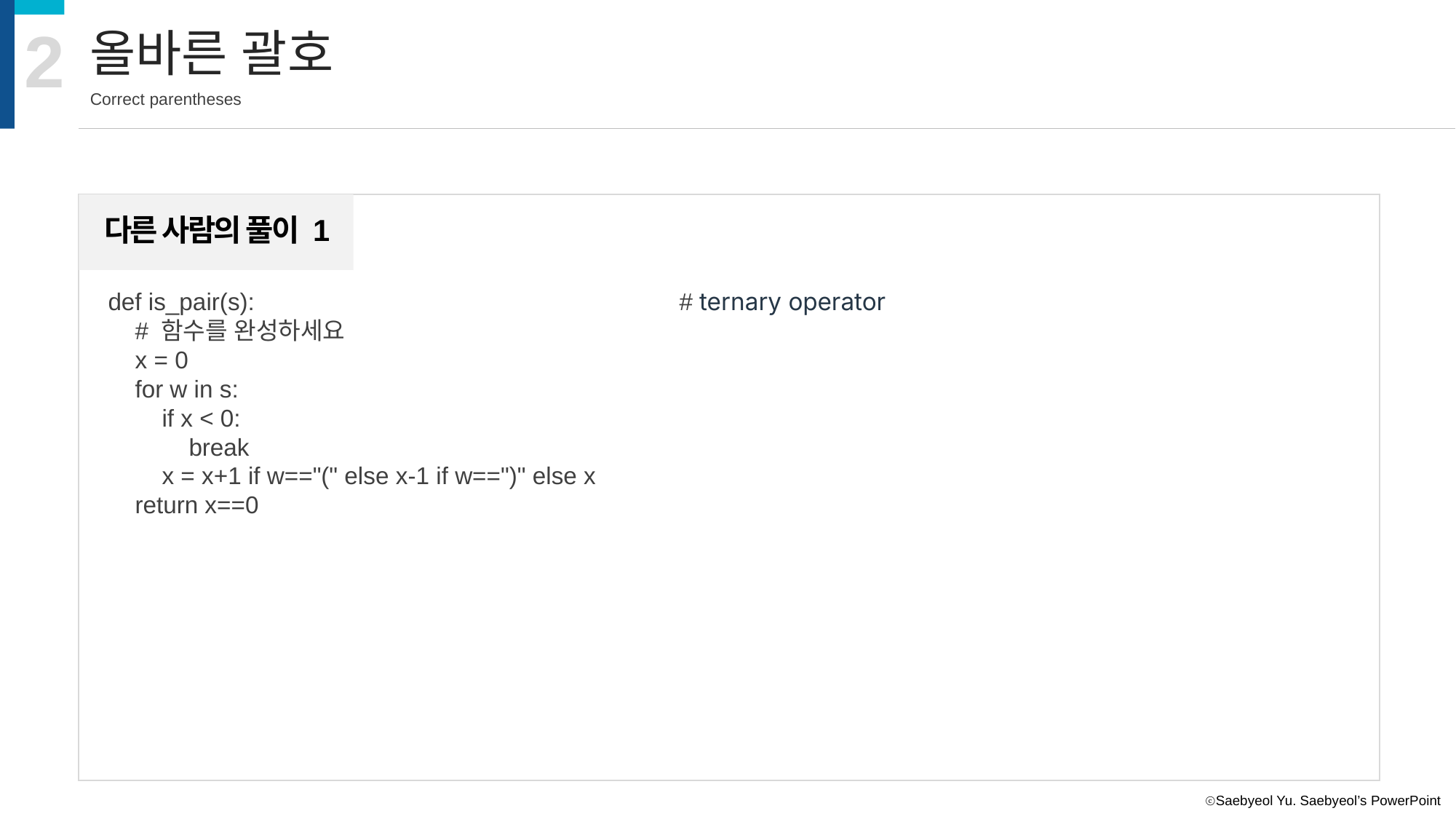

2
올바른 괄호
Correct parentheses

다른 사람의 풀이 1
def is_pair(s):
    # 함수를 완성하세요
    x = 0
    for w in s:
        if x < 0:
            break
        x = x+1 if w=="(" else x-1 if w==")" else x
    return x==0
# ternary operator